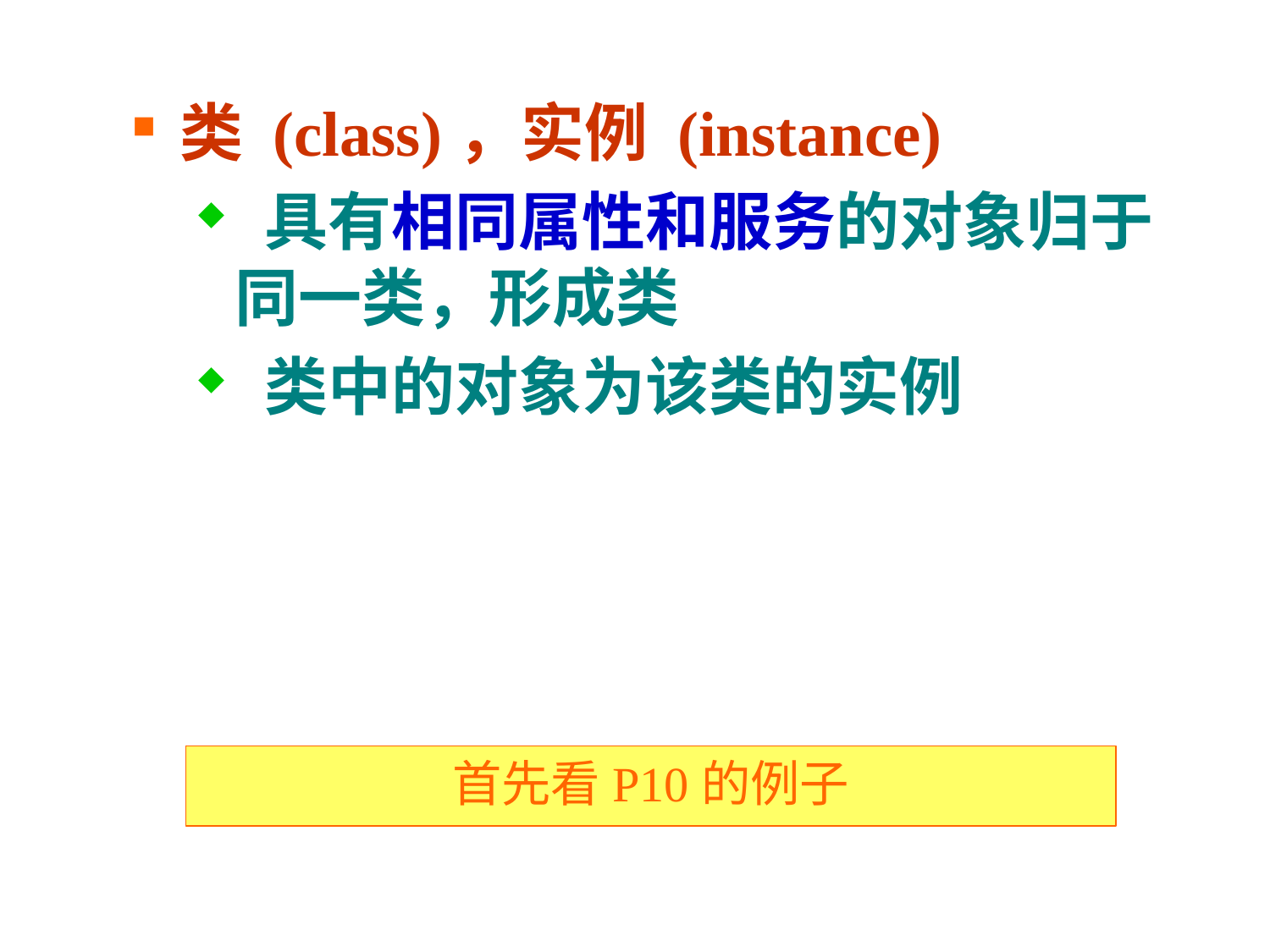

类 (class)，实例 (instance)
 具有相同属性和服务的对象归于同一类，形成类
 类中的对象为该类的实例
首先看P10的例子